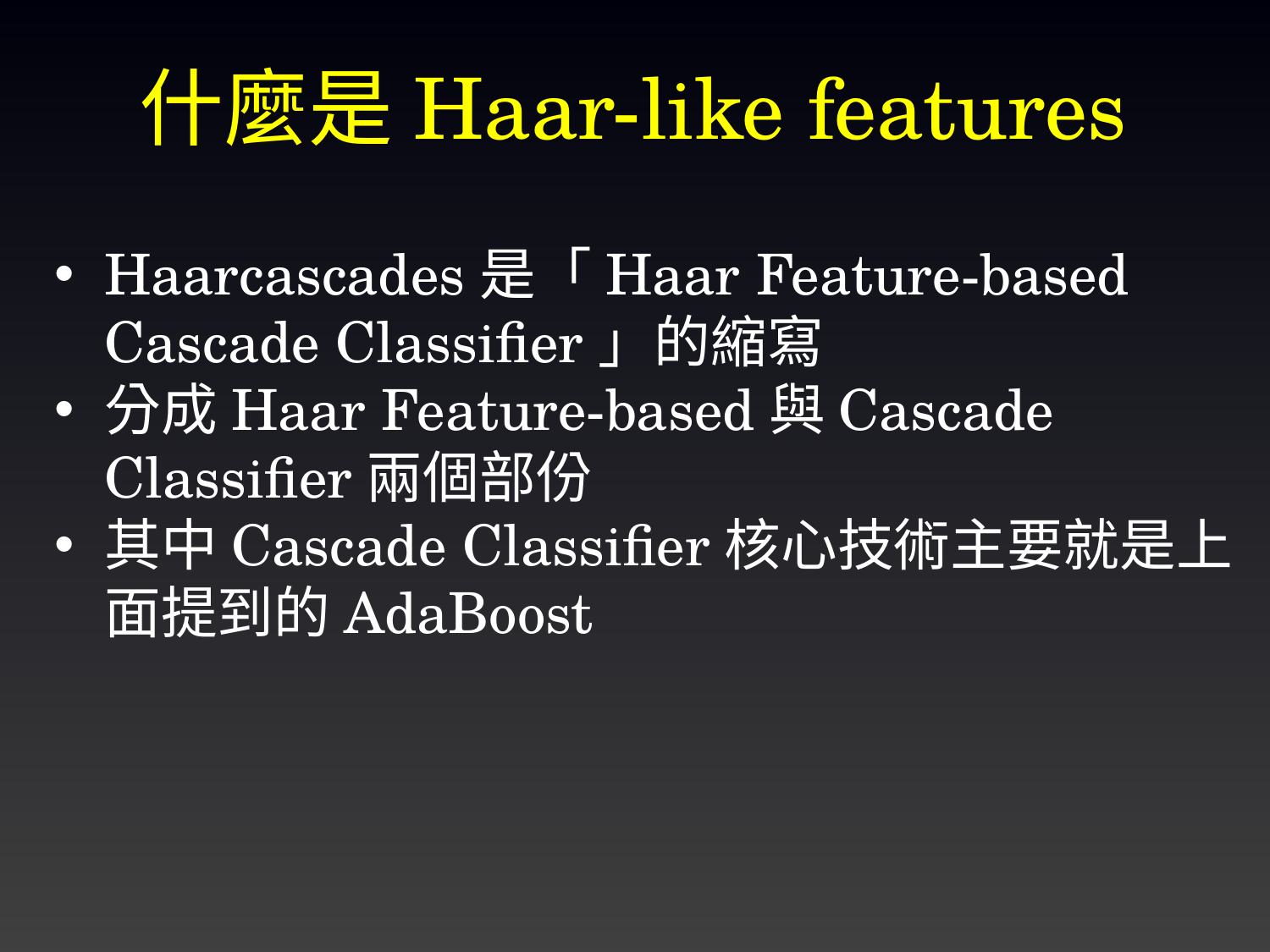

什麼是Haar-like features
Haarcascades是「Haar Feature-based Cascade Classifier」的縮寫
分成Haar Feature-based與Cascade Classifier兩個部份
其中Cascade Classifier核心技術主要就是上面提到的AdaBoost